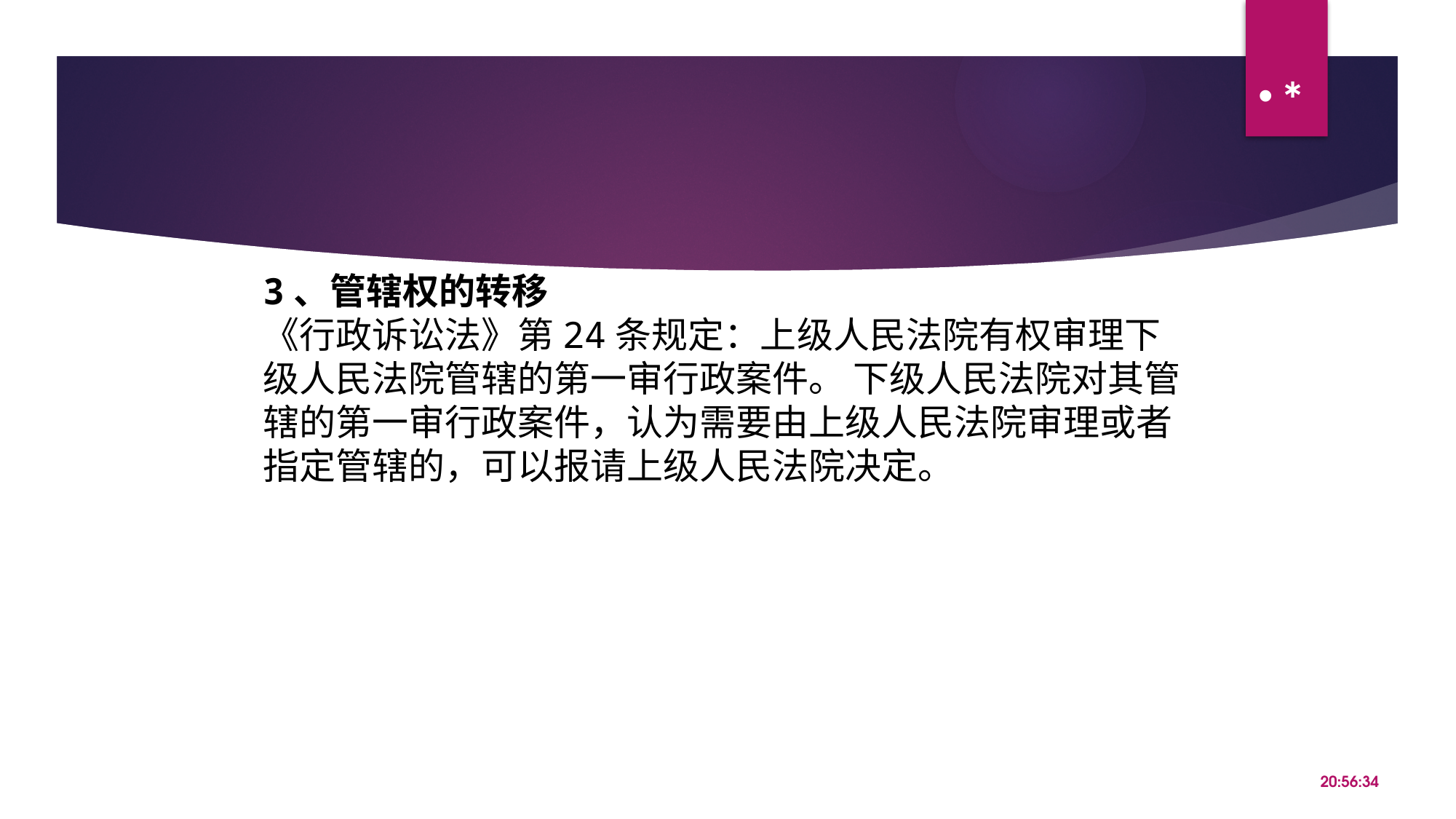

*
#
3、管辖权的转移
《行政诉讼法》第24条规定：上级人民法院有权审理下级人民法院管辖的第一审行政案件。 下级人民法院对其管辖的第一审行政案件，认为需要由上级人民法院审理或者指定管辖的，可以报请上级人民法院决定。
20:56:34